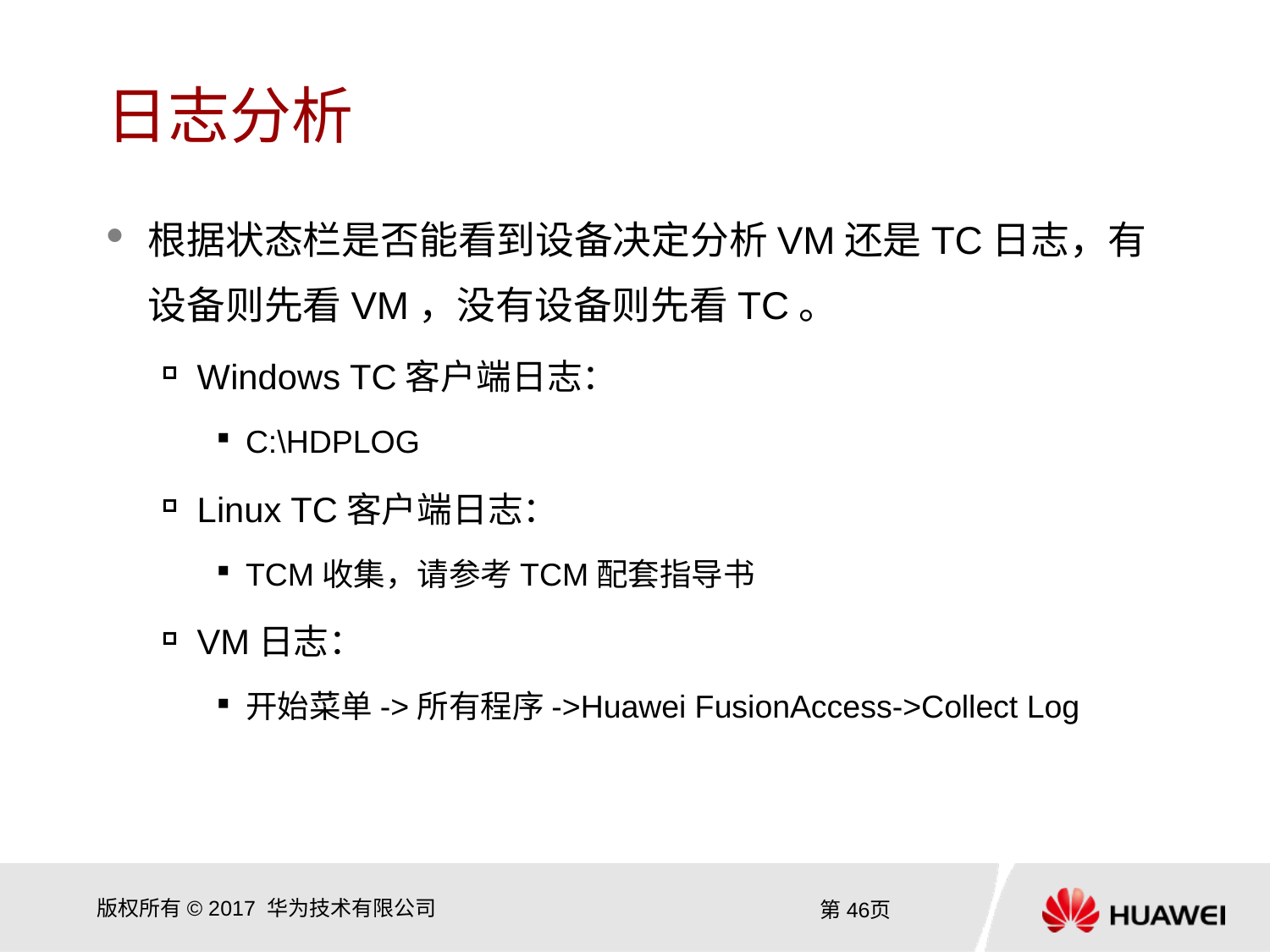

# 日志分析
根据状态栏是否能看到设备决定分析VM还是TC日志，有设备则先看VM，没有设备则先看TC。
Windows TC客户端日志：
C:\HDPLOG
Linux TC客户端日志：
TCM收集，请参考TCM配套指导书
VM日志：
开始菜单->所有程序->Huawei FusionAccess->Collect Log